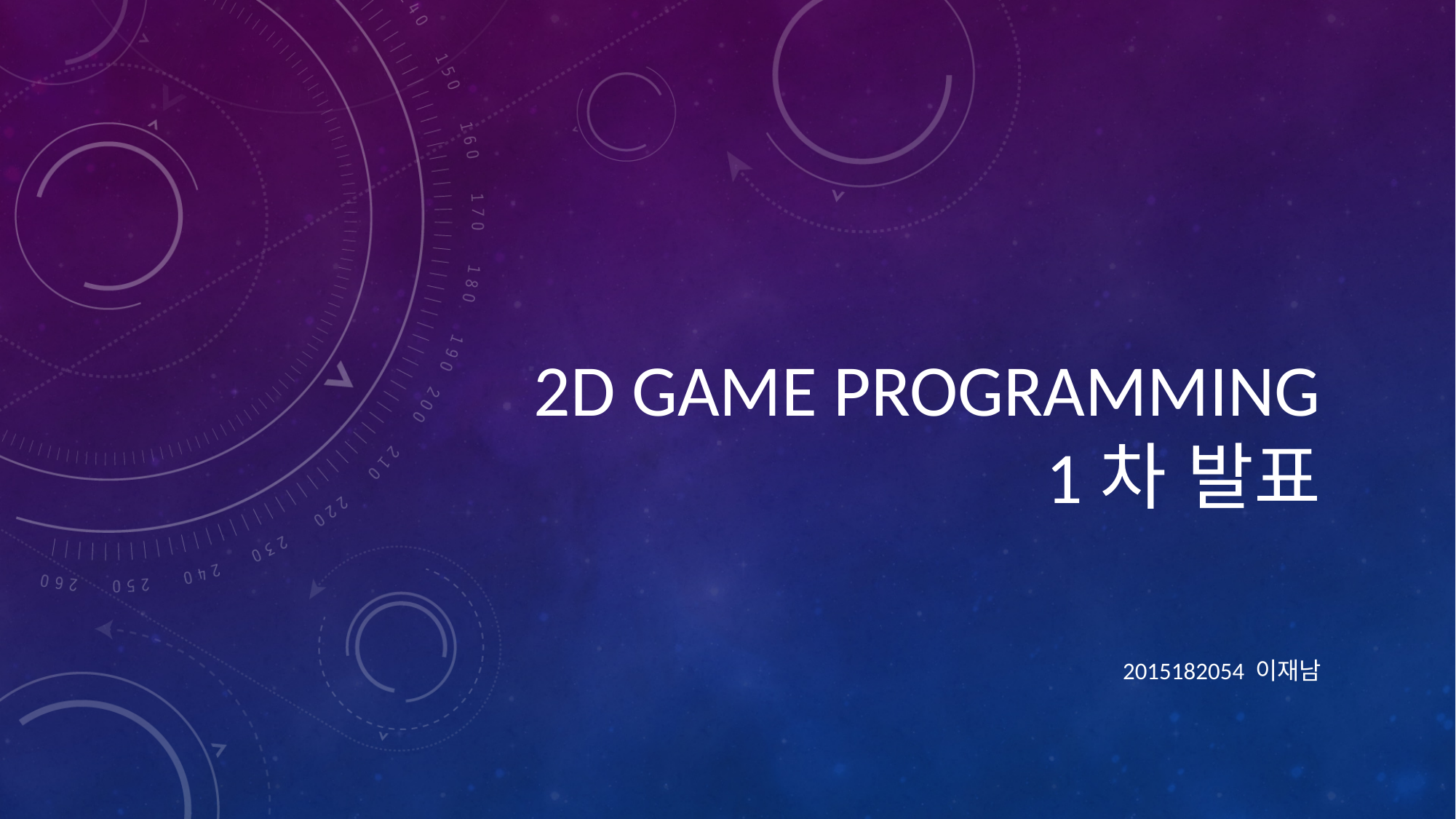

# 2d game pRogramming 1차 발표

2015182054 이재남